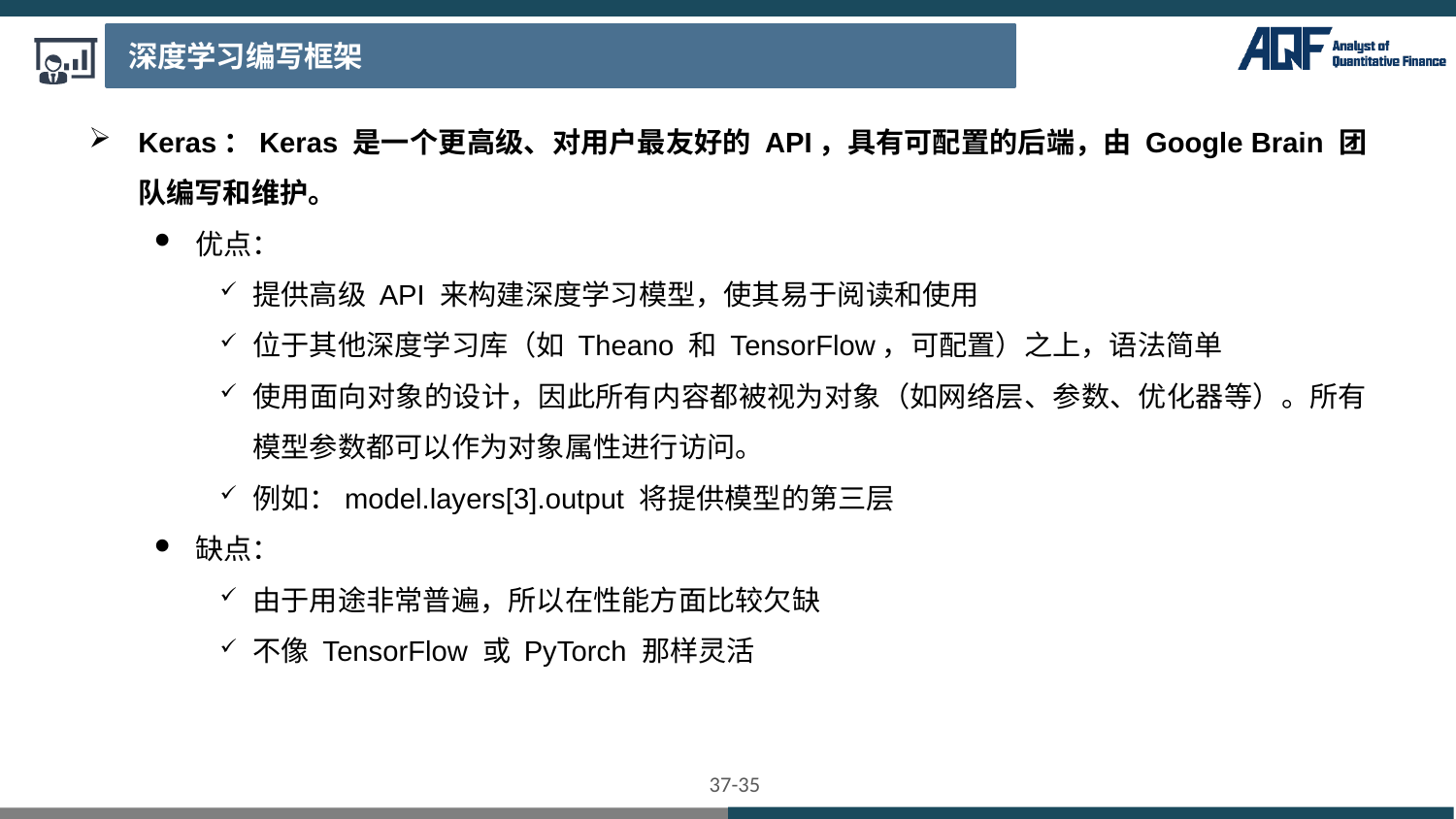

深度学习编写框架
Keras：Keras 是一个更高级、对用户最友好的 API，具有可配置的后端，由 Google Brain 团队编写和维护。
优点：
提供高级 API 来构建深度学习模型，使其易于阅读和使用
位于其他深度学习库（如 Theano 和 TensorFlow，可配置）之上，语法简单
使用面向对象的设计，因此所有内容都被视为对象（如网络层、参数、优化器等）。所有模型参数都可以作为对象属性进行访问。
例如：model.layers[3].output 将提供模型的第三层
缺点：
由于用途非常普遍，所以在性能方面比较欠缺
不像 TensorFlow 或 PyTorch 那样灵活